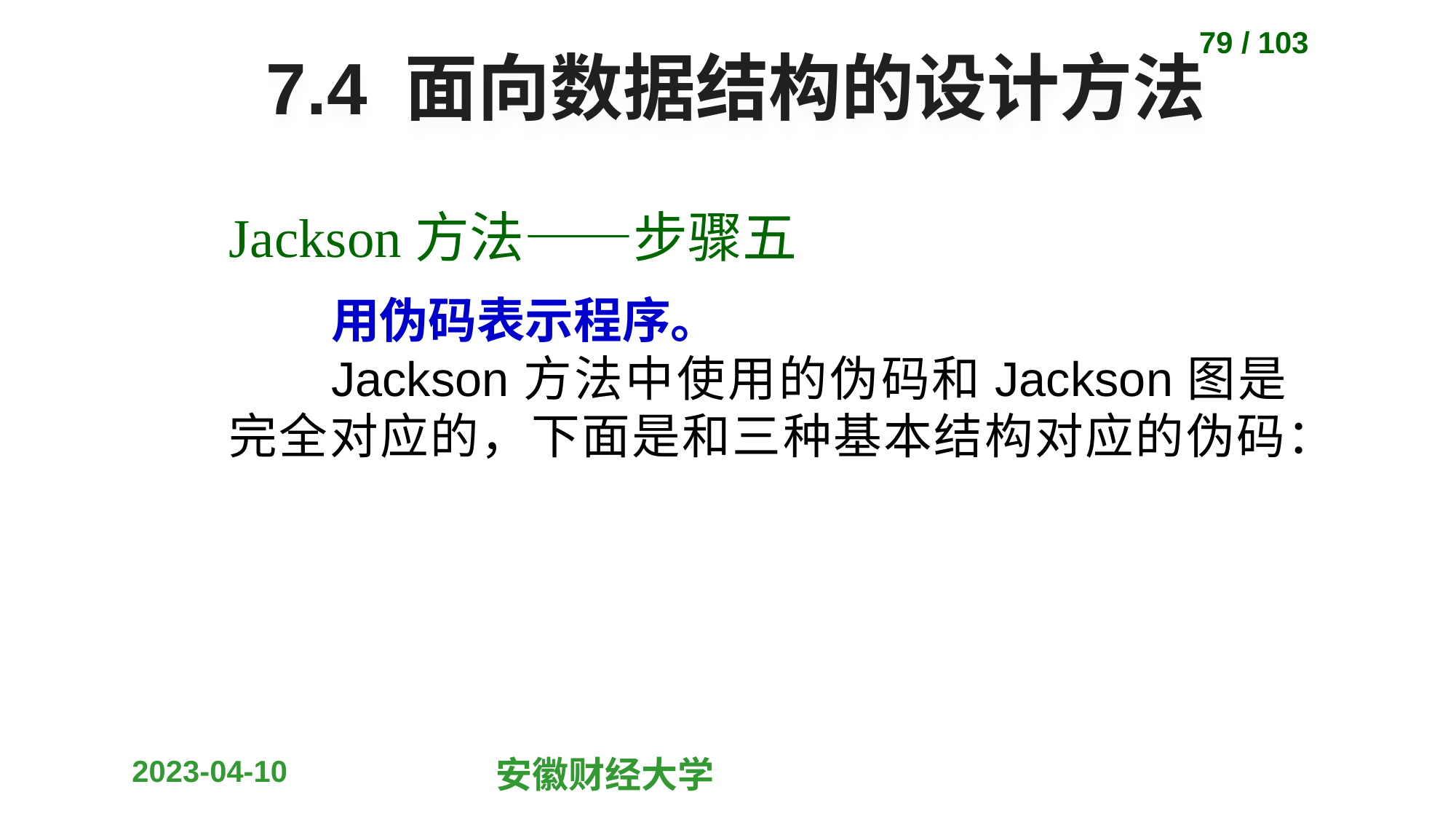

79 / 103
# 7.4 面向数据结构的设计方法
Jackson方法——步骤五
用伪码表示程序。
Jackson方法中使用的伪码和Jackson图是完全对应的，下面是和三种基本结构对应的伪码：
2023-04-10
安徽财经大学